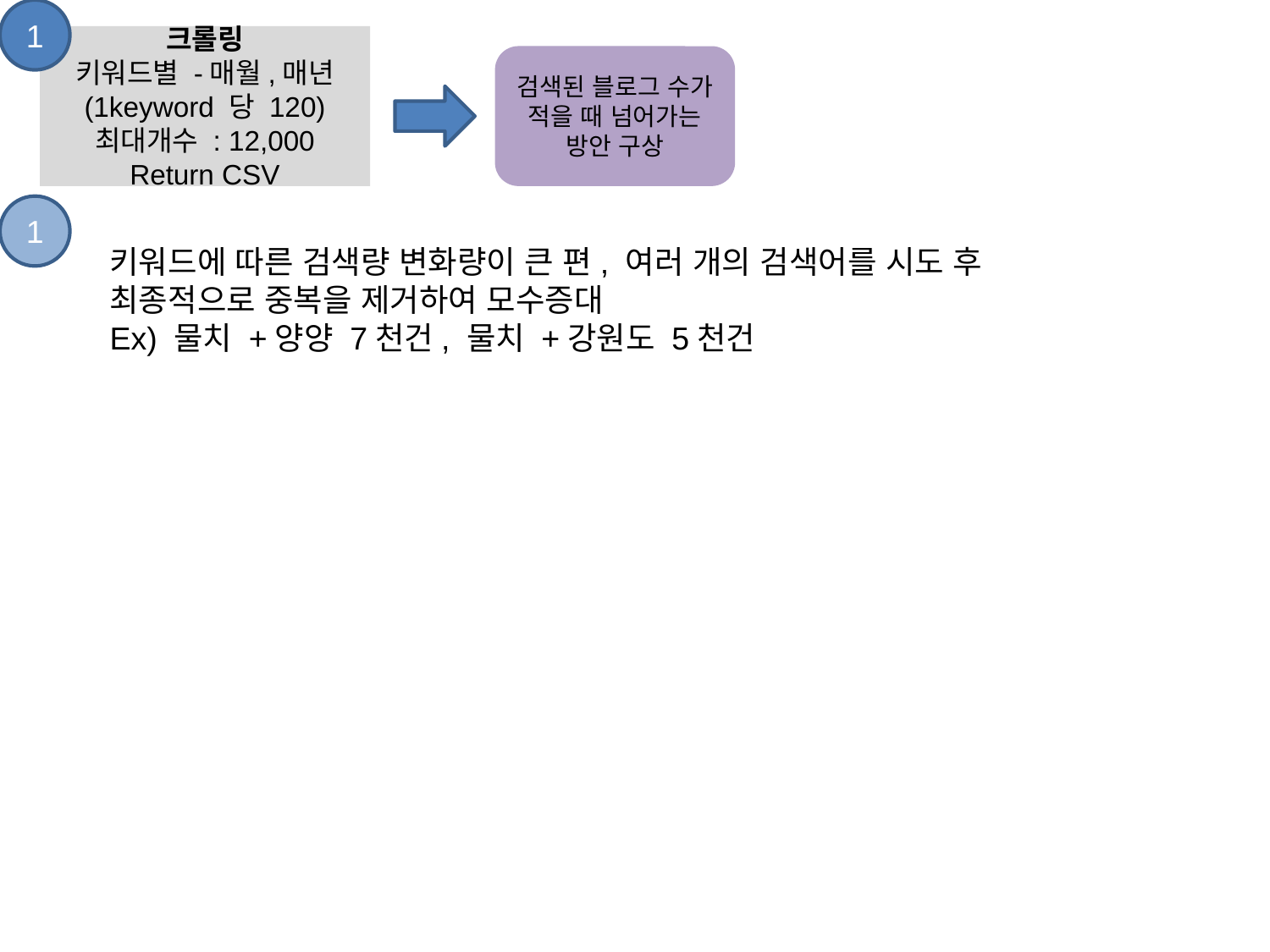

1
크롤링
키워드별 -매월,매년
(1keyword 당 120)
최대개수 : 12,000
Return CSV
검색된 블로그 수가 적을 때 넘어가는 방안 구상

1
키워드에 따른 검색량 변화량이 큰 편, 여러 개의 검색어를 시도 후
최종적으로 중복을 제거하여 모수증대
Ex) 물치 +양양 7천건, 물치 +강원도 5천건